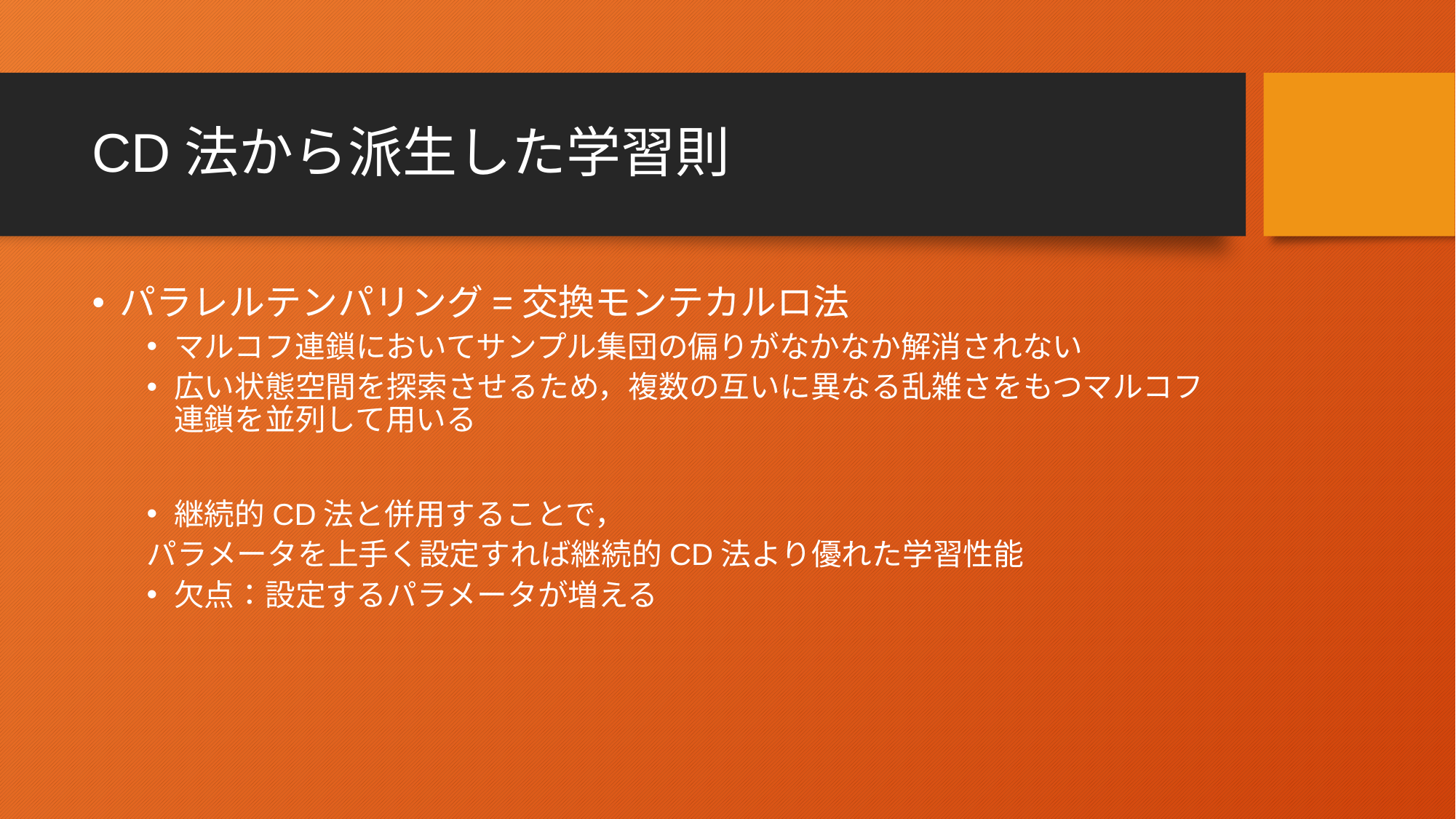

# CD法から派生した学習則
パラレルテンパリング=交換モンテカルロ法
マルコフ連鎖においてサンプル集団の偏りがなかなか解消されない
広い状態空間を探索させるため，複数の互いに異なる乱雑さをもつマルコフ連鎖を並列して用いる

継続的CD法と併用することで，
パラメータを上手く設定すれば継続的CD法より優れた学習性能
欠点：設定するパラメータが増える